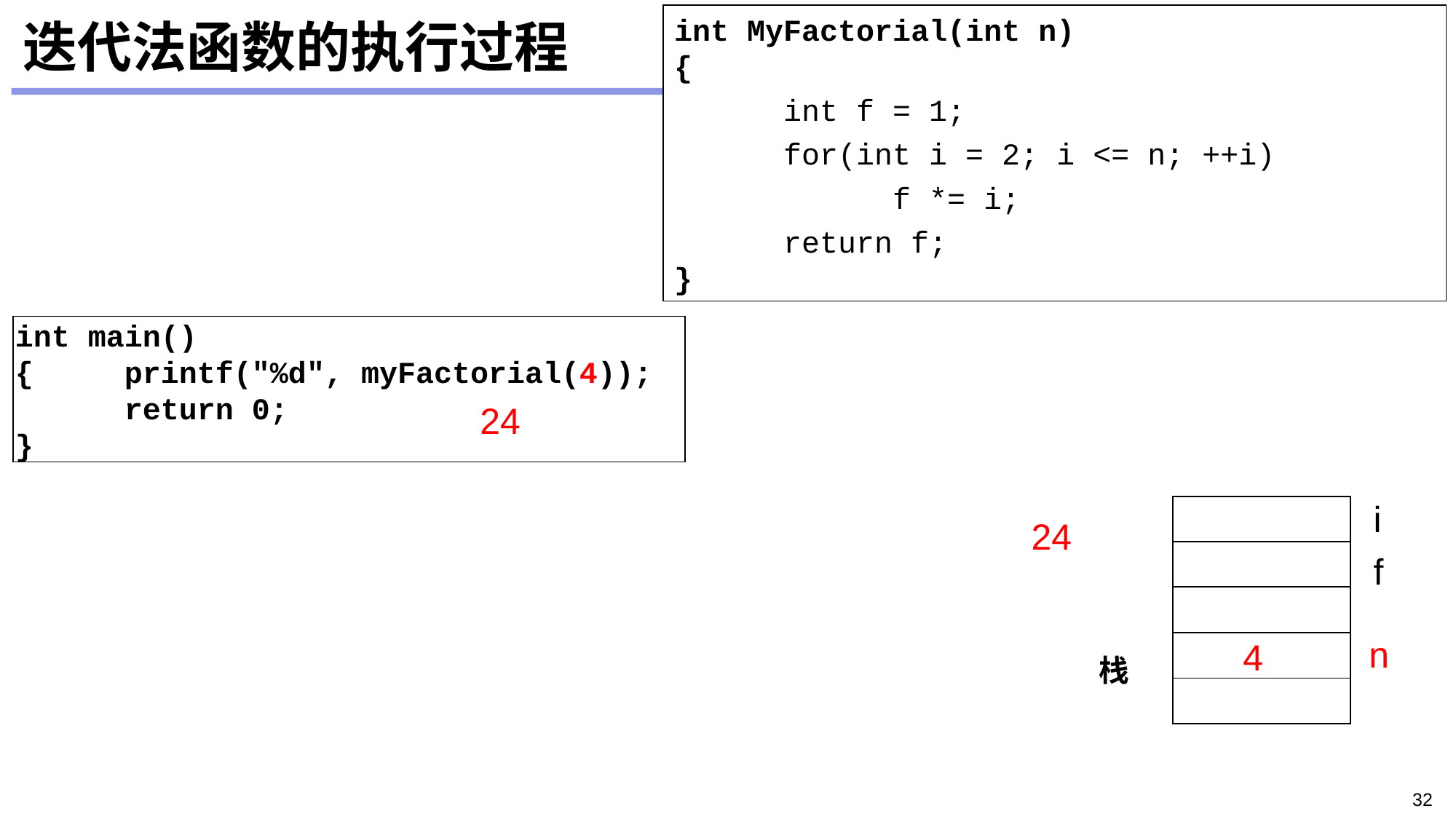

int MyFactorial(int n)
{
	int f = 1;
	for(int i = 2; i <= n; ++i)
		f *= i;
	return f;
}
# 迭代法函数的执行过程
int main()
{	printf("%d", myFactorial(4));
	return 0;
}
 24
i

栈
24
f
n
4

32